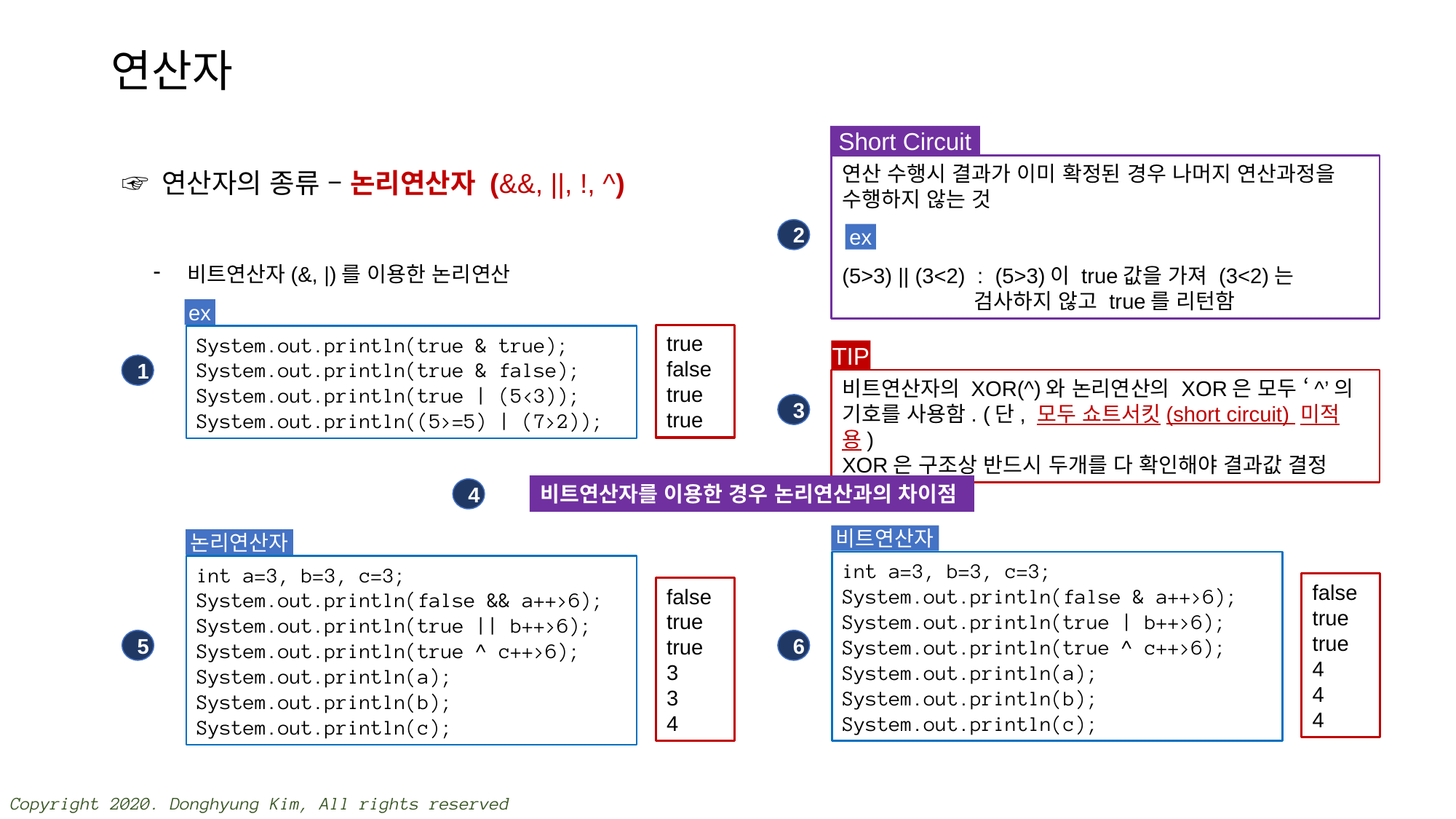

# 연산자
Short Circuit
연산 수행시 결과가 이미 확정된 경우 나머지 연산과정을 수행하지 않는 것

(5>3) || (3<2)  :  (5>3)이 true값을 가져 (3<2)는
                      검사하지 않고 true를 리턴함
ex
☞ 연산자의 종류 – 논리연산자 (&&, ||, !, ^)
2
비트연산자(&, |)를 이용한 논리연산
ex
System.out.println(true & true);
System.out.println(true & false);
System.out.println(true | (5<3));
System.out.println((5>=5) | (7>2));
true
false
true
true
TIP
비트연산자의 XOR(^)와 논리연산의 XOR은 모두 ‘^’의 기호를 사용함. (단, 모두 쇼트서킷(short circuit) 미적용)
XOR은 구조상 반드시 두개를 다 확인해야 결과값 결정
1
3
비트연산자를 이용한 경우 논리연산과의 차이점
4
비트연산자
int a=3, b=3, c=3;
System.out.println(false & a++>6);
System.out.println(true | b++>6);
System.out.println(true ^ c++>6);
System.out.println(a);
System.out.println(b);
System.out.println(c);
논리연산자
int a=3, b=3, c=3;
System.out.println(false && a++>6);
System.out.println(true || b++>6);
System.out.println(true ^ c++>6);
System.out.println(a);
System.out.println(b);
System.out.println(c);
false
true
true
4
4
4
false
true
true
3
3
4
5
6